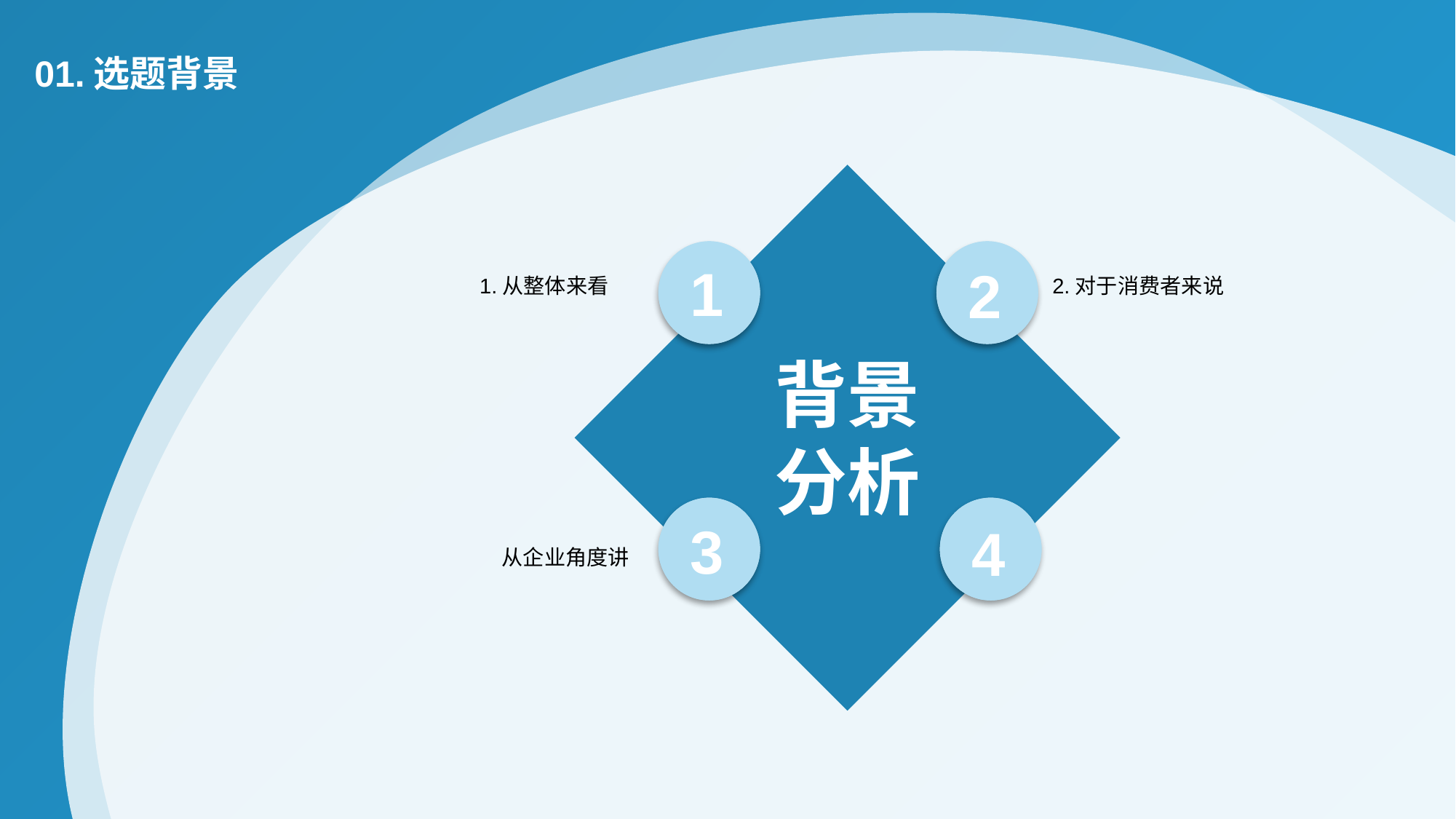

01.选题背景

1
2
2.对于消费者来说
1.从整体来看
背景
分析

3
4
从企业角度讲